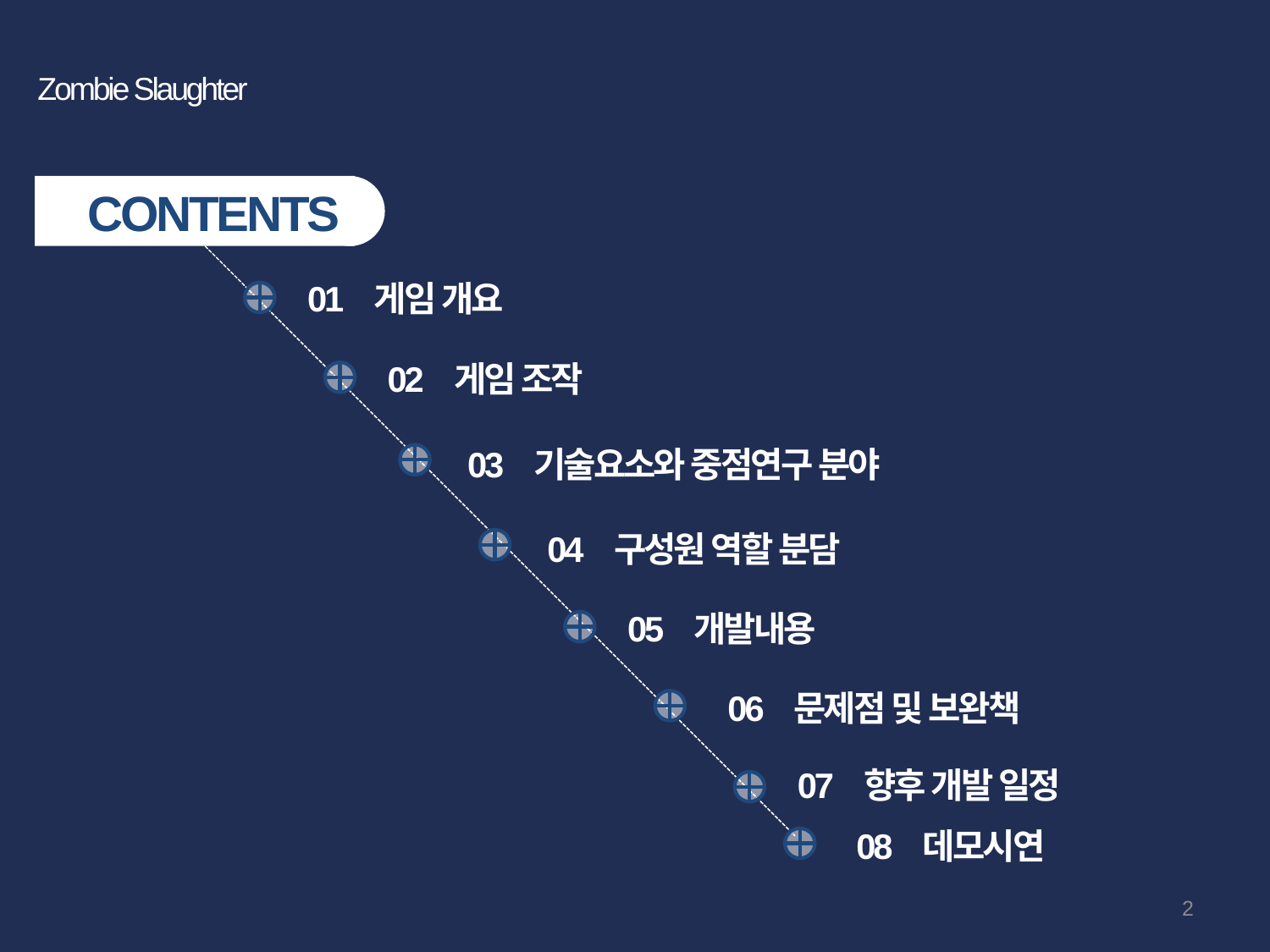

Zombie Slaughter

CONTENTS
01   게임 개요

02   게임 조작

03   기술요소와 중점연구 분야

04   구성원 역할 분담

05   개발내용

06   문제점 및 보완책

07   향후 개발 일정

08   데모시연

2